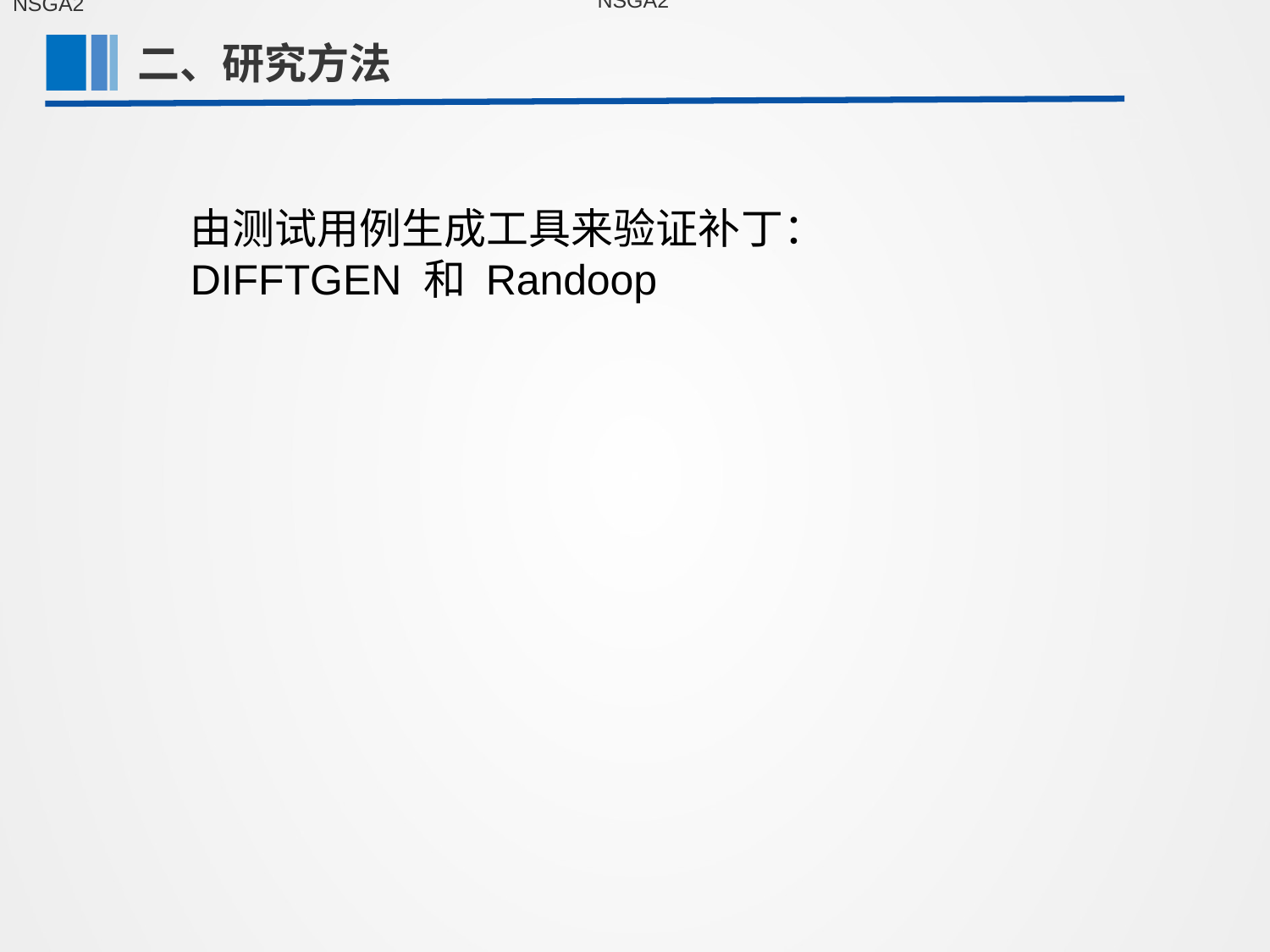

NSGA2
NSGA2
二、研究方法

第一部分
由测试用例生成工具来验证补丁：DIFFTGEN 和 Randoop